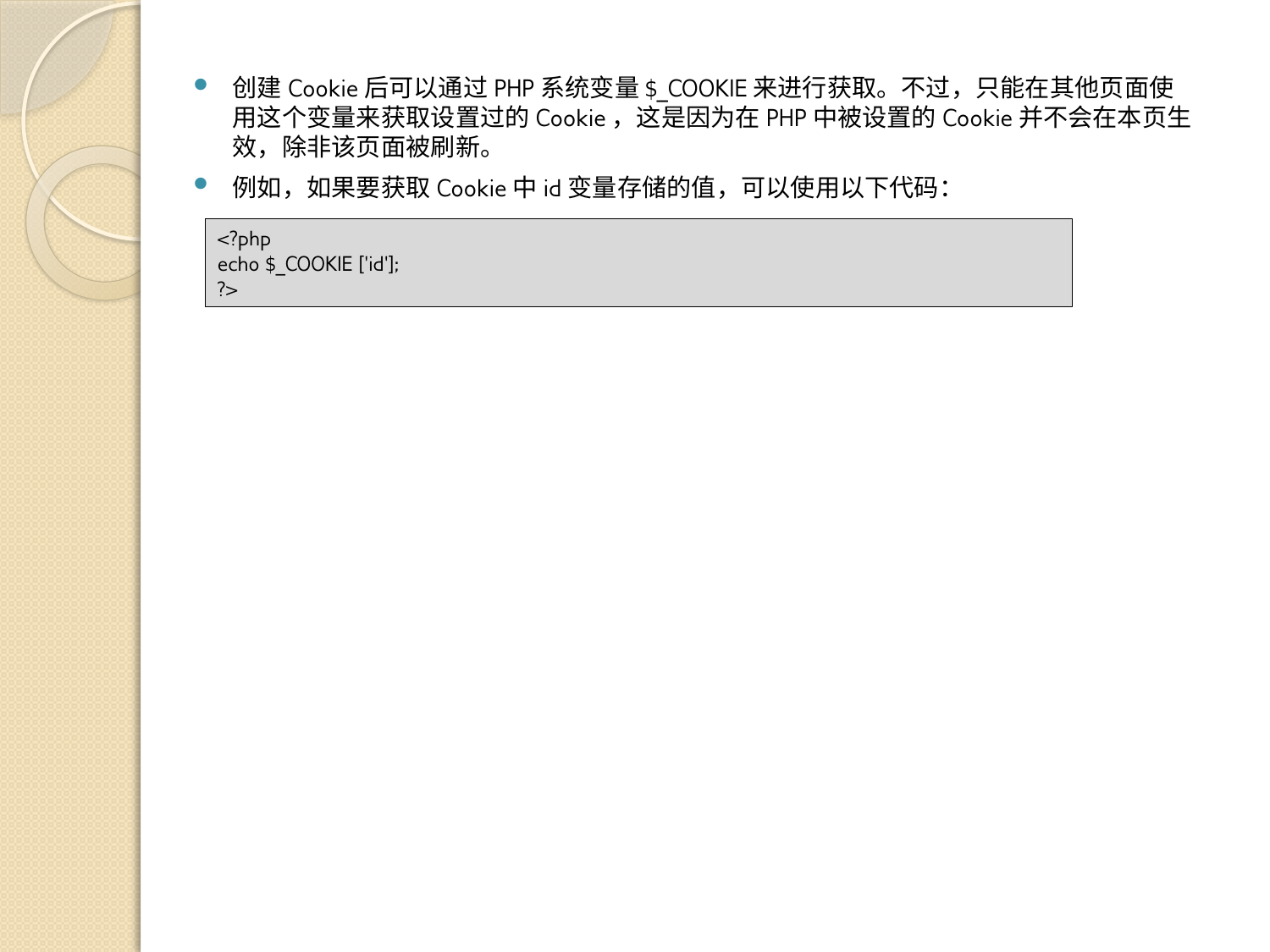

创建Cookie后可以通过PHP系统变量$_COOKIE来进行获取。不过，只能在其他页面使用这个变量来获取设置过的Cookie，这是因为在PHP中被设置的Cookie并不会在本页生效，除非该页面被刷新。
例如，如果要获取Cookie中id变量存储的值，可以使用以下代码：
<?php
echo $_COOKIE ['id'];
?>